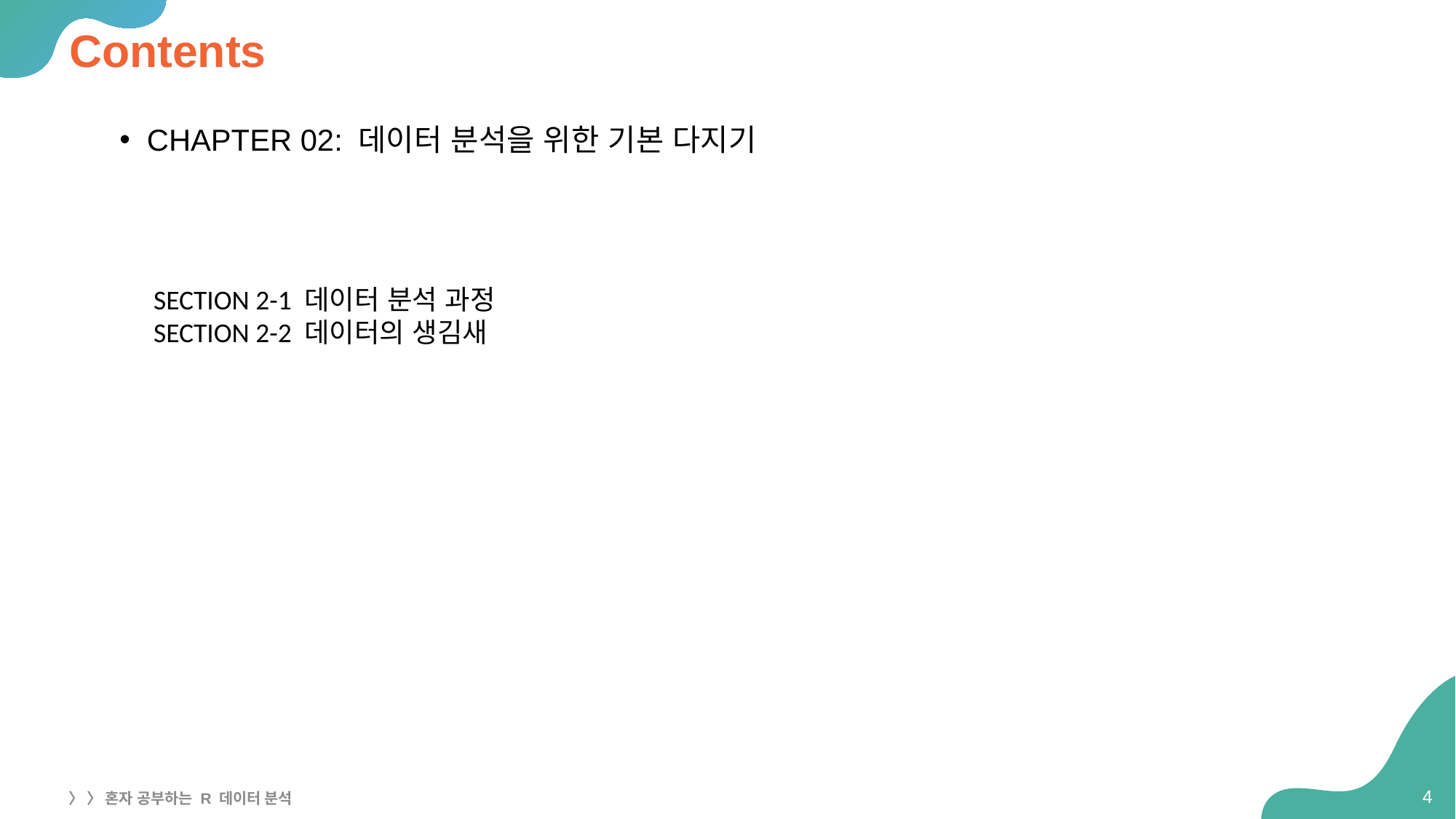

# Contents
CHAPTER 02: 데이터 분석을 위한 기본 다지기

SECTION 2-1 데이터 분석 과정
SECTION 2-2 데이터의 생김새
4
〉 〉 혼자 공부하는 R 데이터 분석